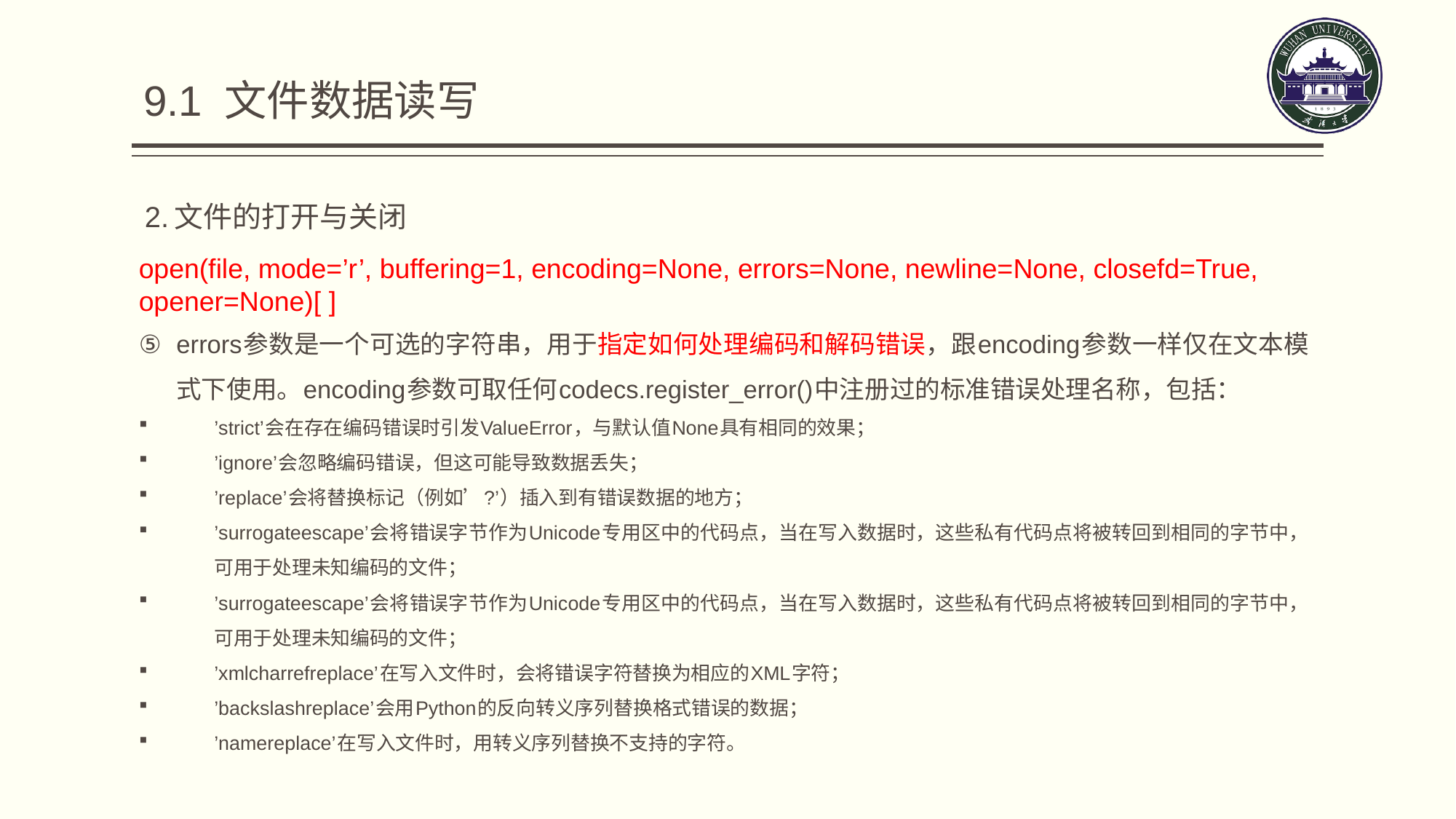

9.1 文件数据读写
2.文件的打开与关闭
open(file, mode=’r’, buffering=1, encoding=None, errors=None, newline=None, closefd=True, opener=None)[ ]

errors参数是一个可选的字符串，用于指定如何处理编码和解码错误，跟encoding参数一样仅在文本模式下使用。encoding参数可取任何codecs.register_error()中注册过的标准错误处理名称，包括：
’strict’会在存在编码错误时引发ValueError，与默认值None具有相同的效果；
’ignore’会忽略编码错误，但这可能导致数据丢失；
’replace’会将替换标记（例如’?’）插入到有错误数据的地方；
’surrogateescape’会将错误字节作为Unicode专用区中的代码点，当在写入数据时，这些私有代码点将被转回到相同的字节中，可用于处理未知编码的文件；
’surrogateescape’会将错误字节作为Unicode专用区中的代码点，当在写入数据时，这些私有代码点将被转回到相同的字节中，可用于处理未知编码的文件；
’xmlcharrefreplace’在写入文件时，会将错误字符替换为相应的XML字符；
’backslashreplace’会用Python的反向转义序列替换格式错误的数据；
’namereplace’在写入文件时，用转义序列替换不支持的字符。